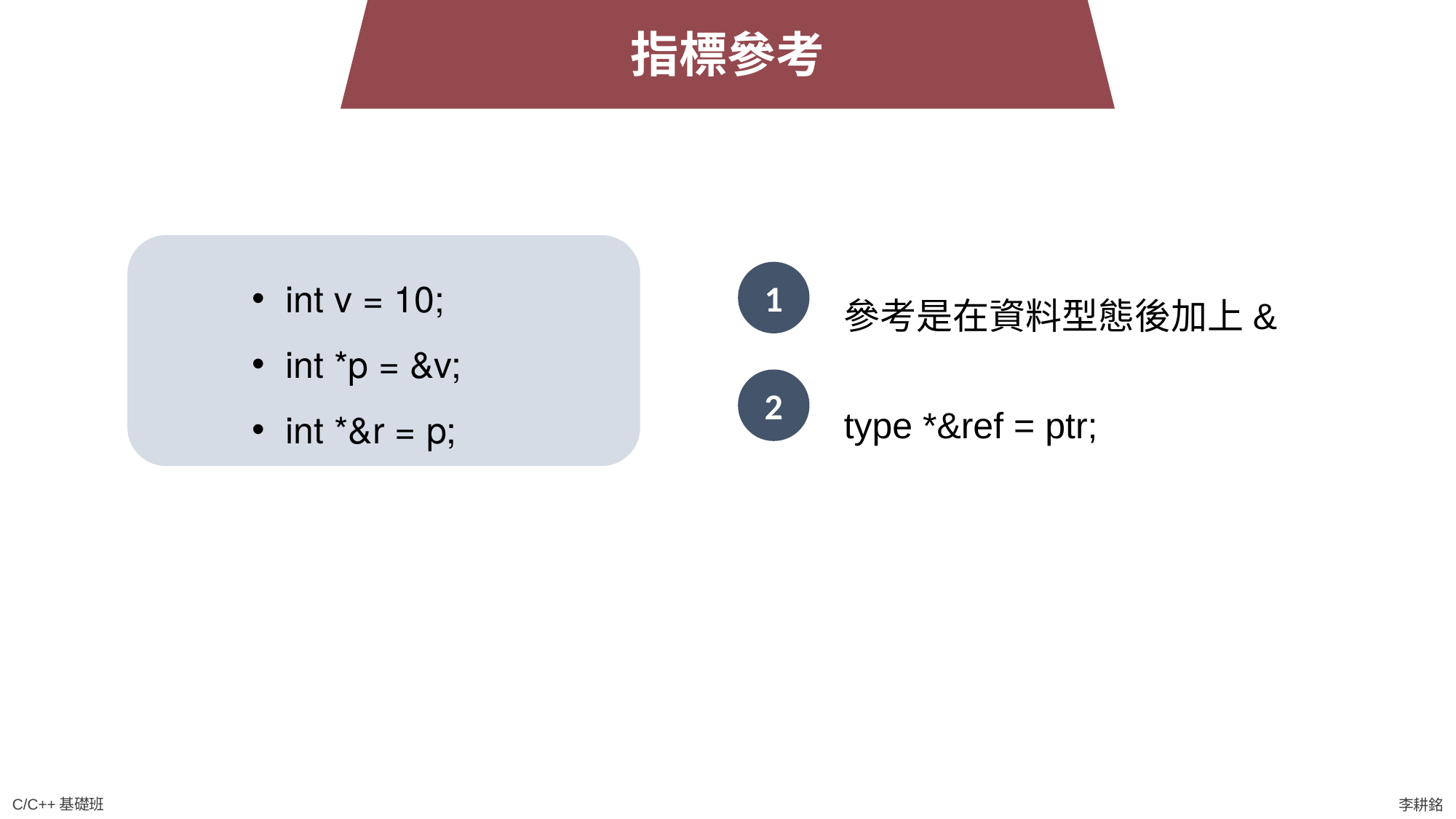

指標參考
參考是在資料型態後加上&
type *&ref = ptr;

int v = 10;
int *p = &v;
int *&r = p;
1
2
C/C++基礎班
李耕銘